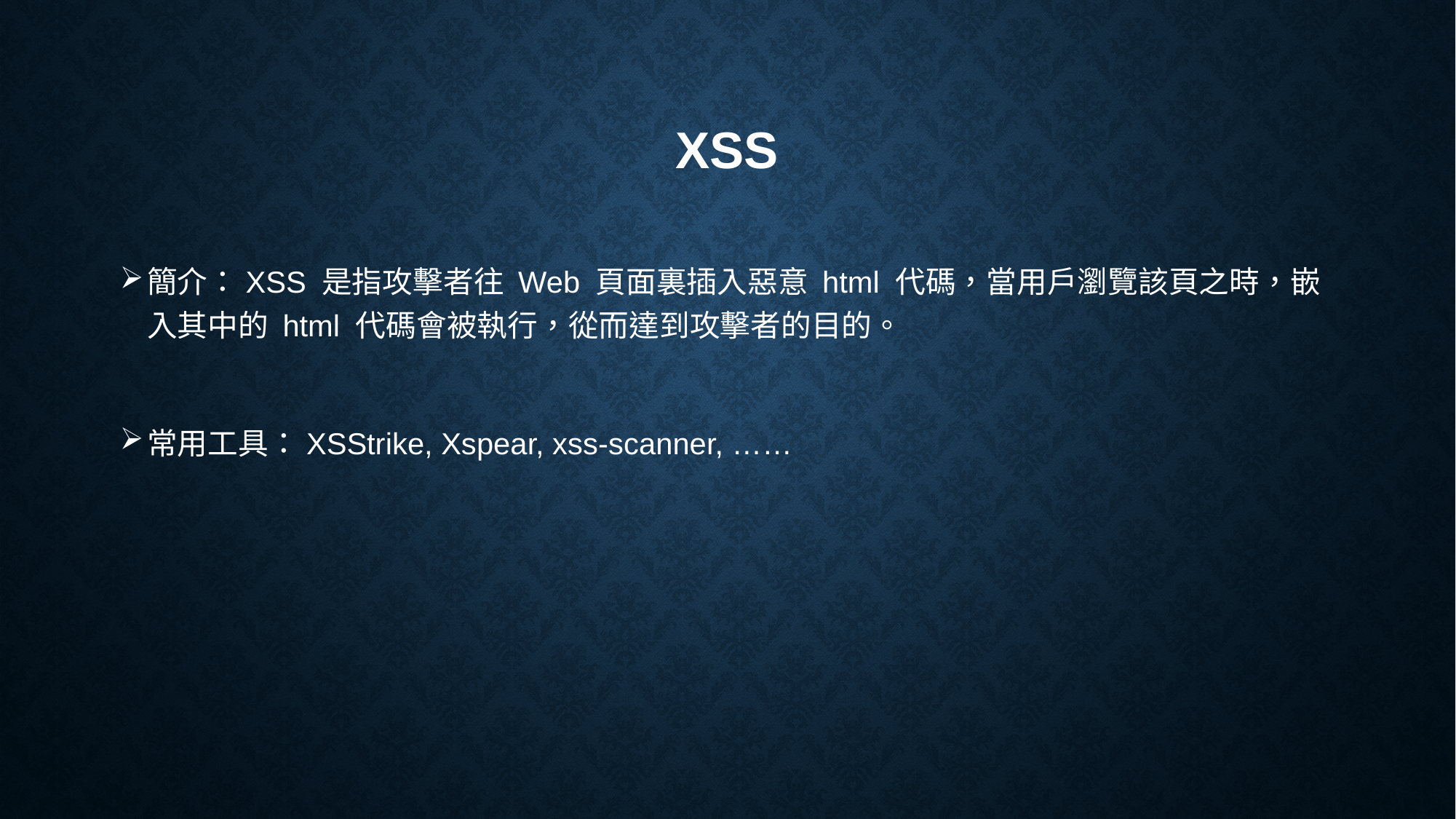

# XSS
簡介：XSS 是指攻擊者往 Web 頁面裏插入惡意 html 代碼，當用戶瀏覽該頁之時，嵌入其中的 html 代碼會被執行，從而達到攻擊者的目的。

常用工具：XSStrike, Xspear, xss-scanner, ……